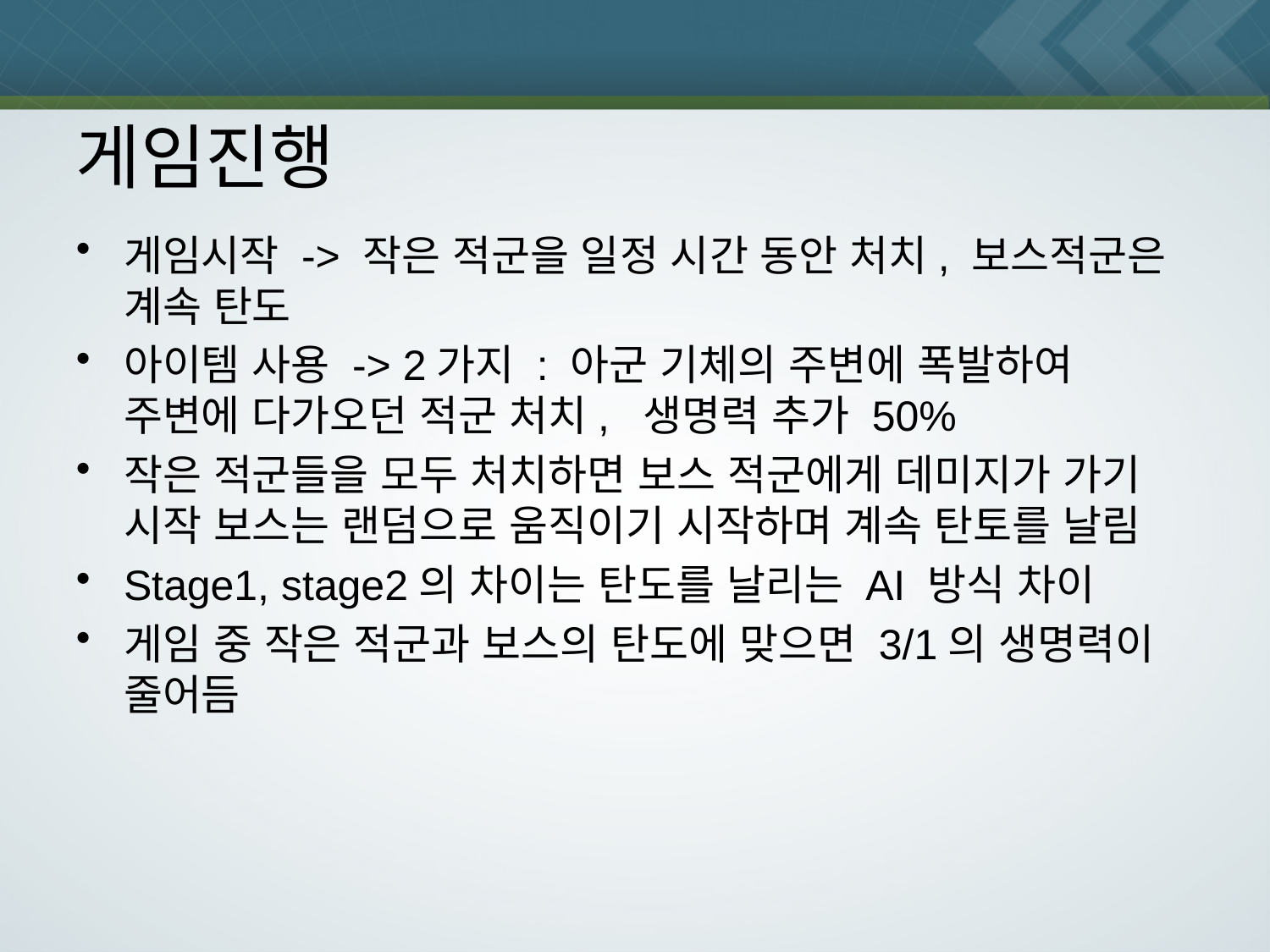

# 게임진행
게임시작 -> 작은 적군을 일정 시간 동안 처치, 보스적군은 계속 탄도
아이템 사용 -> 2가지 : 아군 기체의 주변에 폭발하여 주변에 다가오던 적군 처치,  생명력 추가 50%
작은 적군들을 모두 처치하면 보스 적군에게 데미지가 가기 시작 보스는 랜덤으로 움직이기 시작하며 계속 탄토를 날림
Stage1, stage2의 차이는 탄도를 날리는 AI 방식 차이
게임 중 작은 적군과 보스의 탄도에 맞으면 3/1의 생명력이 줄어듬